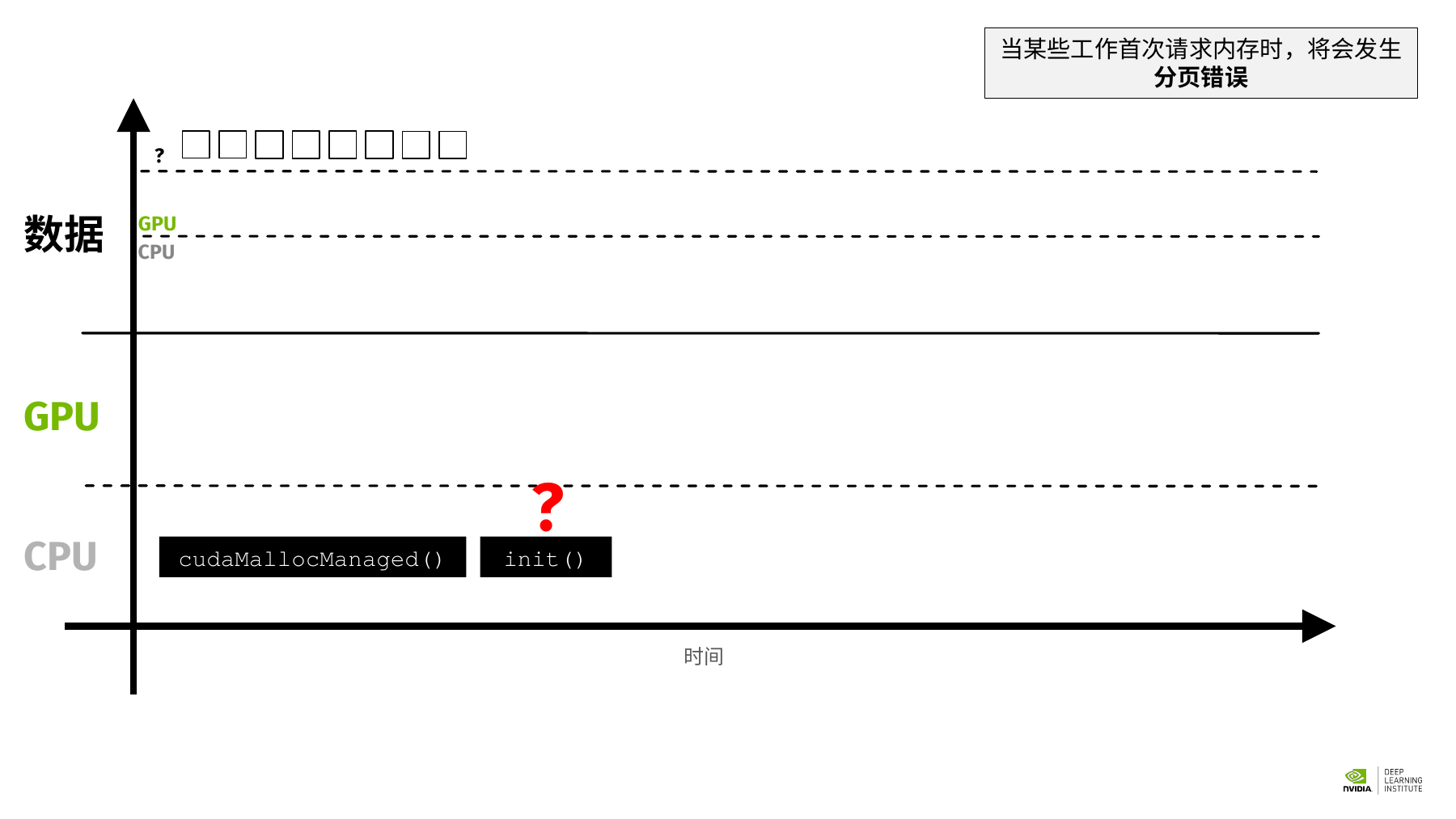

当某些工作首次请求内存时，将会发生分页错误

?
时间
GPU
数据
CPU
GPU
?
CPU
cudaMallocManaged()
init()
时间